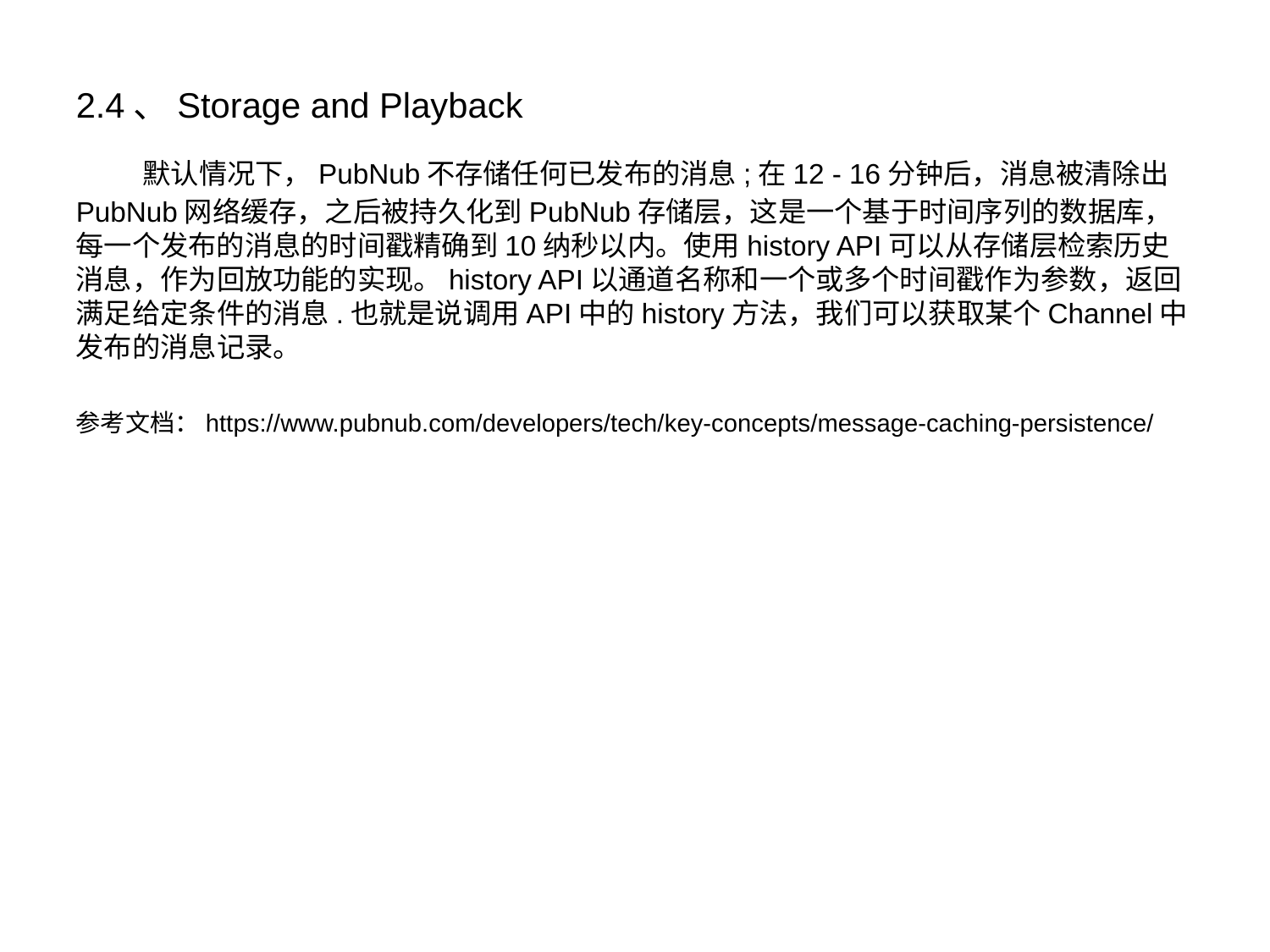

2.4、Storage and Playback
     默认情况下，PubNub不存储任何已发布的消息;在12 - 16分钟后，消息被清除出PubNub网络缓存，之后被持久化到PubNub存储层，这是一个基于时间序列的数据库，每一个发布的消息的时间戳精确到10纳秒以内。使用history API可以从存储层检索历史消息，作为回放功能的实现。history API以通道名称和一个或多个时间戳作为参数，返回满足给定条件的消息.也就是说调用API中的history方法，我们可以获取某个Channel中发布的消息记录。

参考文档：https://www.pubnub.com/developers/tech/key-concepts/message-caching-persistence/